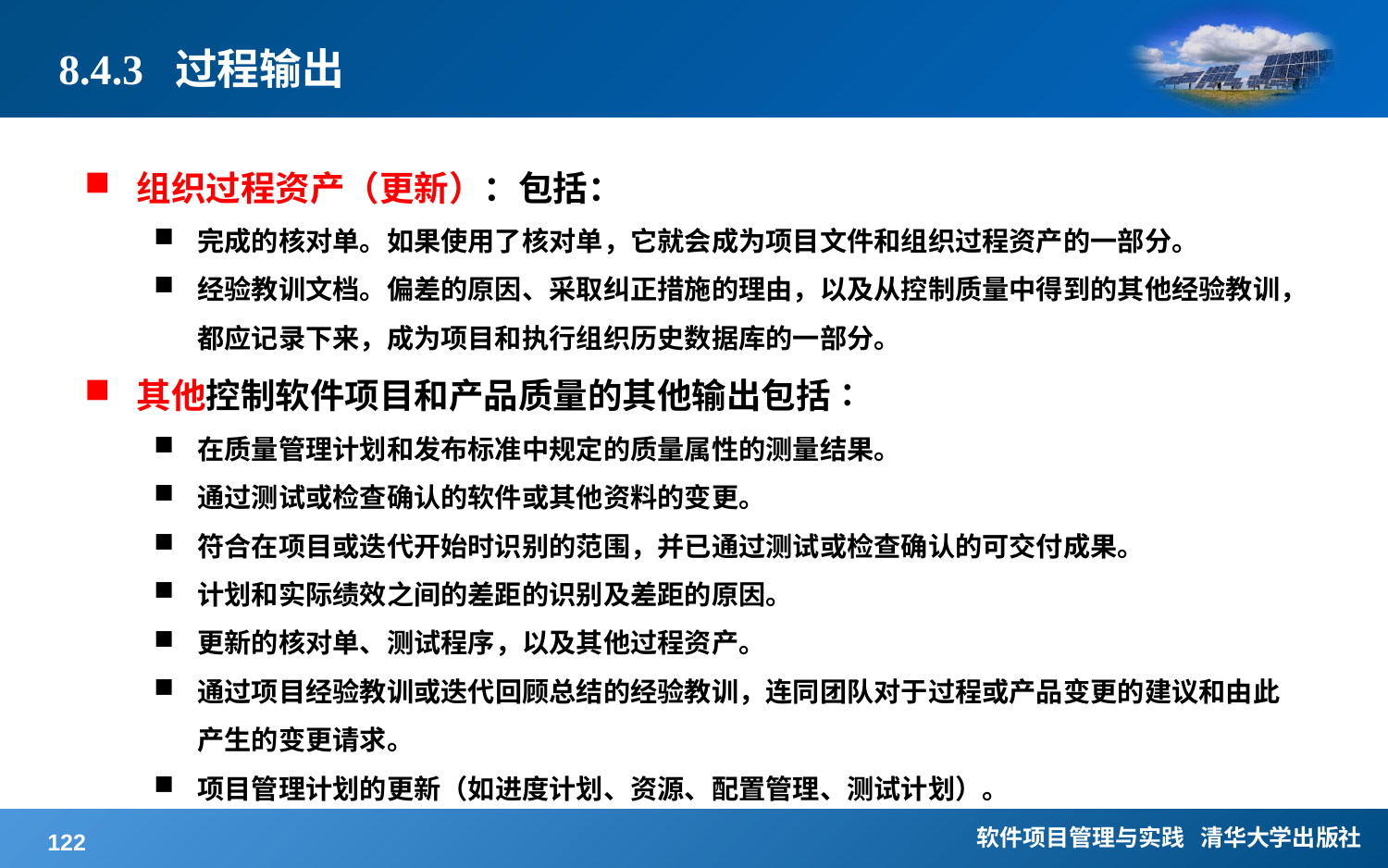

# 8.4.3  过程输出
组织过程资产（更新）：包括：
完成的核对单。如果使用了核对单，它就会成为项目文件和组织过程资产的一部分。
经验教训文档。偏差的原因、采取纠正措施的理由，以及从控制质量中得到的其他经验教训，都应记录下来，成为项目和执行组织历史数据库的一部分。
其他控制软件项目和产品质量的其他输出包括∶
在质量管理计划和发布标准中规定的质量属性的测量结果。
通过测试或检查确认的软件或其他资料的变更。
符合在项目或迭代开始时识别的范围，并已通过测试或检查确认的可交付成果。
计划和实际绩效之间的差距的识别及差距的原因。
更新的核对单、测试程序，以及其他过程资产。
通过项目经验教训或迭代回顾总结的经验教训，连同团队对于过程或产品变更的建议和由此产生的变更请求。
项目管理计划的更新（如进度计划、资源、配置管理、测试计划）。